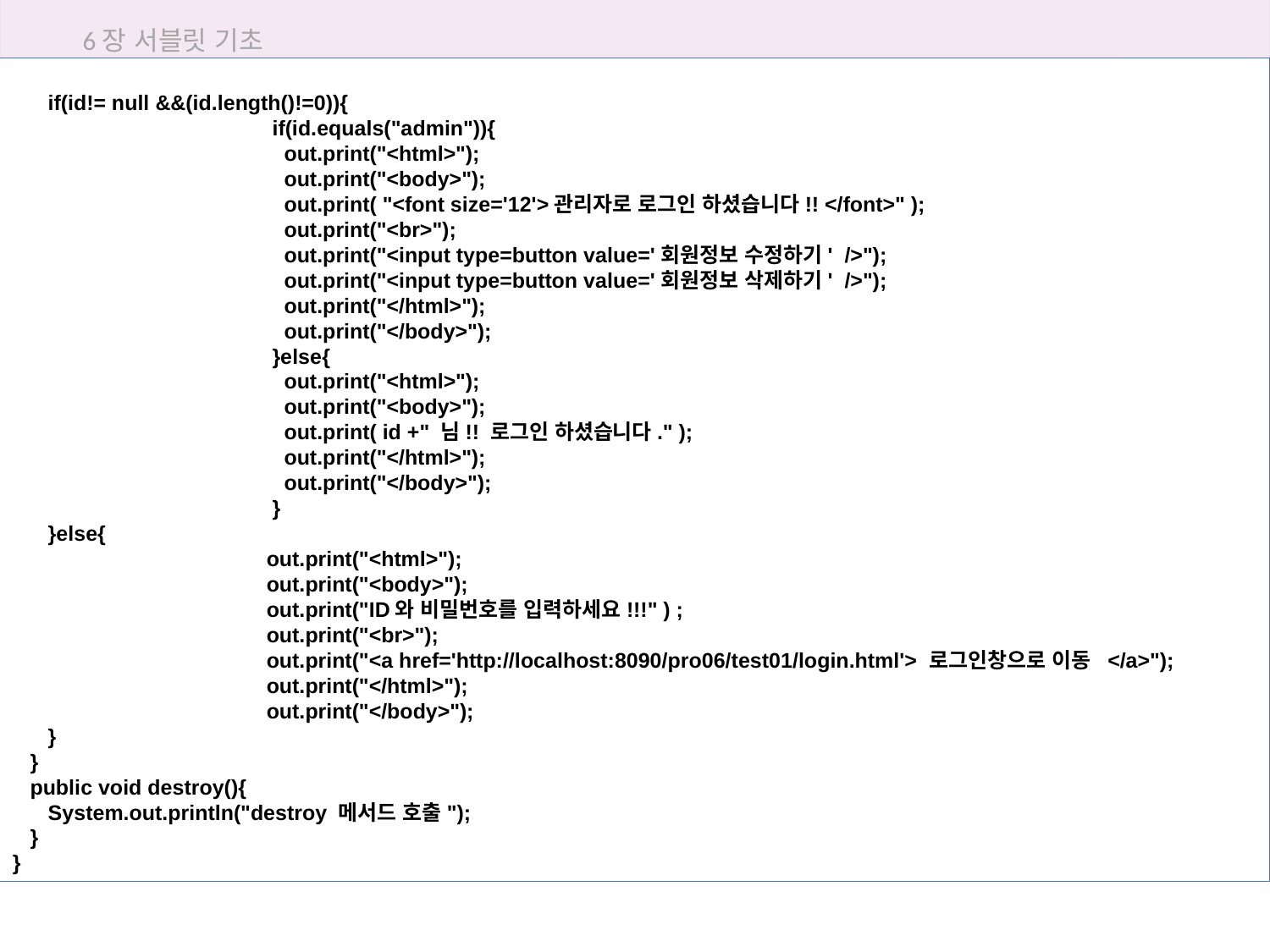

6장 서블릿 기초

      if(id!= null &&(id.length()!=0)){
		 if(id.equals("admin")){
		   out.print("<html>");
		   out.print("<body>");
	 	   out.print( "<font size='12'>관리자로 로그인 하셨습니다!! </font>" );
		   out.print("<br>");
		   out.print("<input type=button value='회원정보 수정하기'  />");
		   out.print("<input type=button value='회원정보 삭제하기'  />");
		   out.print("</html>");
		   out.print("</body>");
		 }else{
		   out.print("<html>");
		   out.print("<body>");
		   out.print( id +" 님!! 로그인 하셨습니다." );
		   out.print("</html>");
		   out.print("</body>");
		 }
      }else{
		out.print("<html>");
		out.print("<body>");
		out.print("ID와 비밀번호를 입력하세요!!!" ) ;
		out.print("<br>");
		out.print("<a href='http://localhost:8090/pro06/test01/login.html'> 로그인창으로 이동  </a>");
		out.print("</html>");
		out.print("</body>");
      }
   }
   public void destroy(){
      System.out.println("destroy 메서드 호출");
   }
}